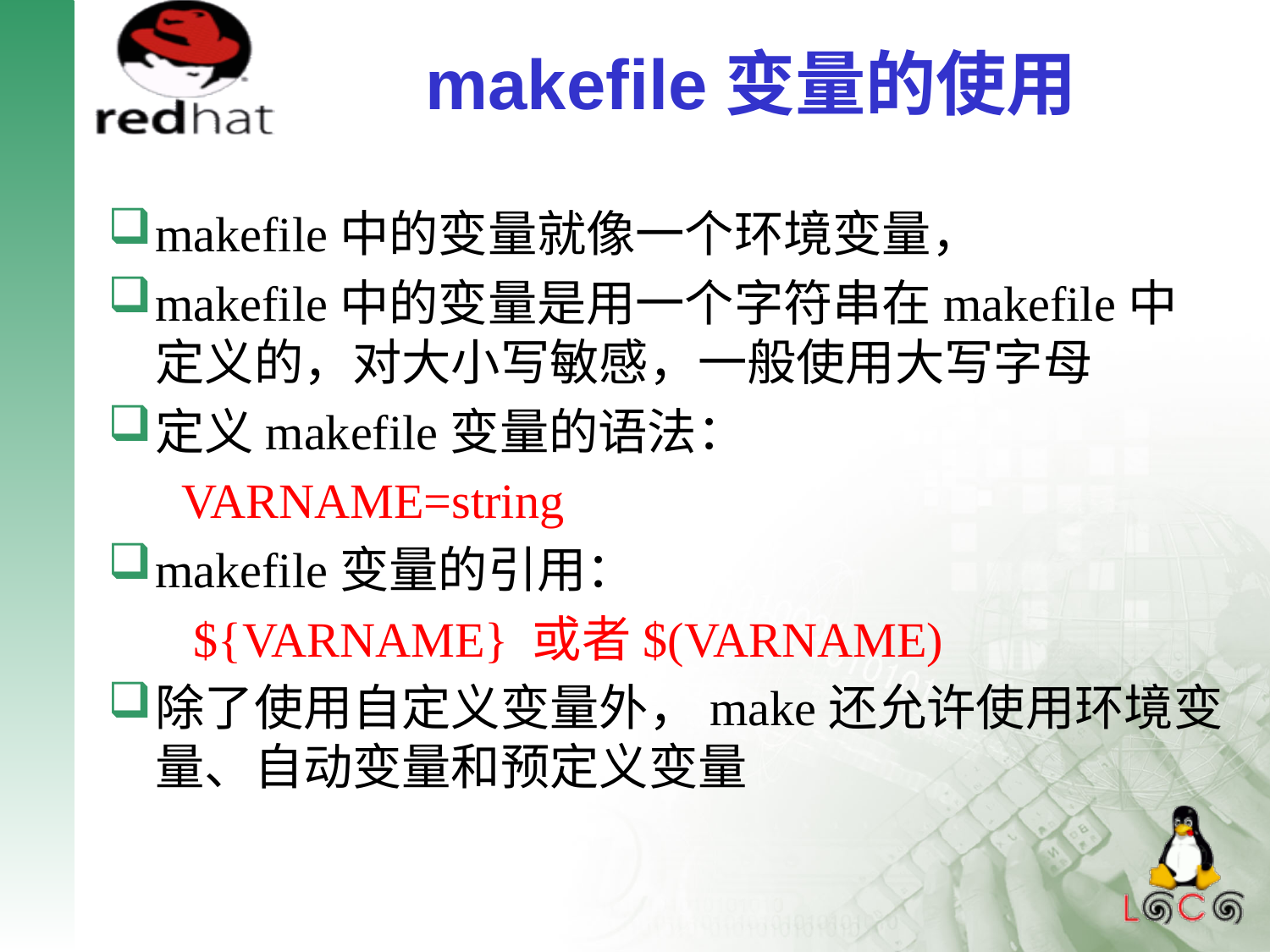

# makefile变量的使用
makefile中的变量就像一个环境变量，
makefile中的变量是用一个字符串在makefile中定义的，对大小写敏感，一般使用大写字母
定义makefile变量的语法：
      VARNAME=string
makefile变量的引用：
       ${VARNAME} 或者$(VARNAME)
除了使用自定义变量外，make还允许使用环境变量、自动变量和预定义变量